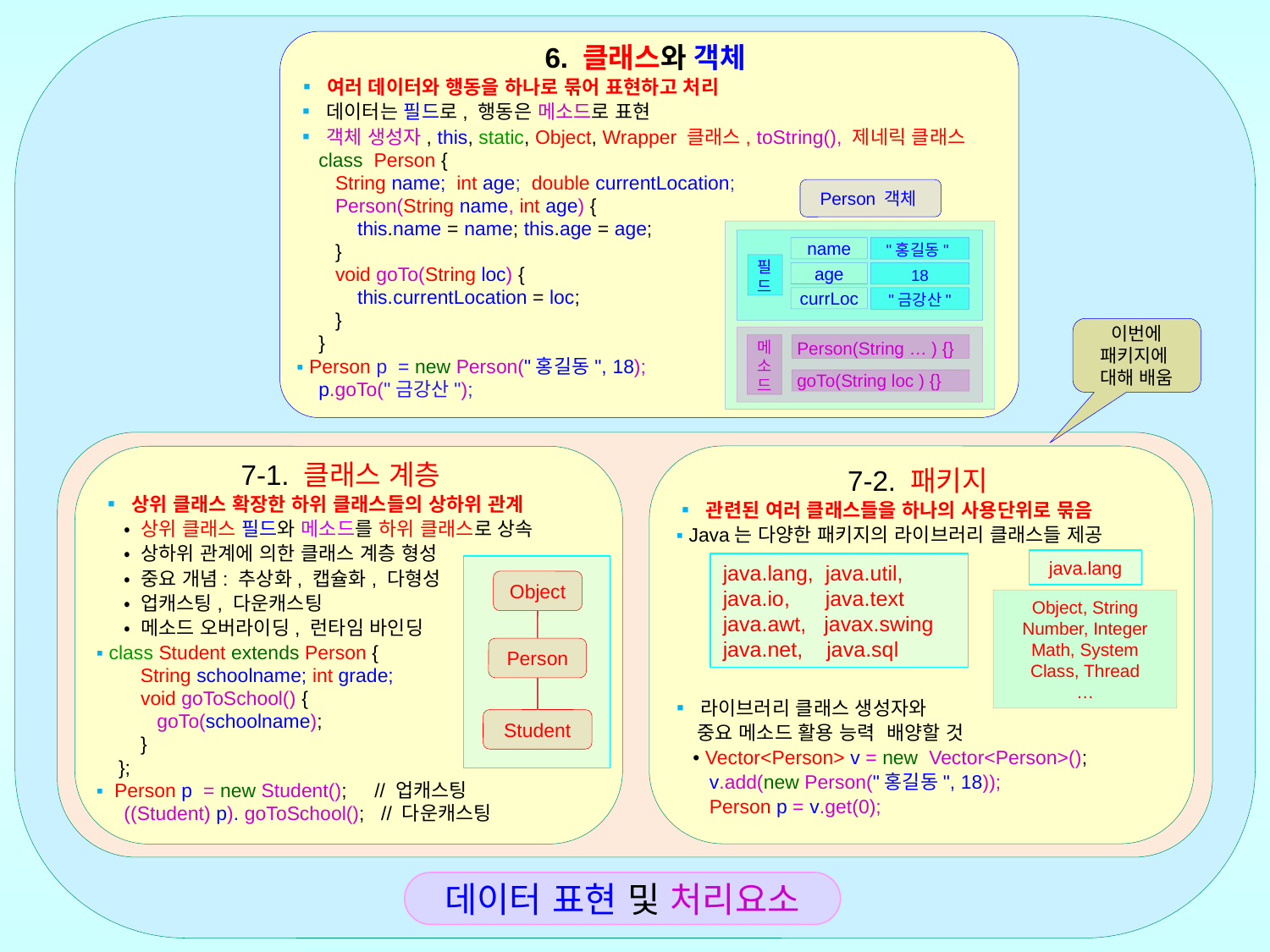

6. 클래스와 객체
 ▪ 여러 데이터와 행동을 하나로 묶어 표현하고 처리
 ▪ 데이터는 필드로, 행동은 메소드로 표현
 ▪ 객체 생성자, this, static, Object, Wrapper 클래스, toString(), 제네릭 클래스
     class  Person {
        String name;  int age;  double currentLocation;
        Person(String name, int age) {
            this.name = name; this.age = age;
        }
        void goTo(String loc) {
            this.currentLocation = loc;
        }
     }
 ▪ Person p  = new Person("홍길동", 18);
     p.goTo("금강산");
Person 객체

name
"홍길동"
필
드
age
18
currLoc
"금강산"
이번에
패키지에
대해 배움

메
소
드
 Person(String … ) {}
 goTo(String loc ) {}

7-2. 패키지
 ▪ 관련된 여러 클래스들을 하나의 사용단위로 묶음
 ▪ Java는 다양한 패키지의 라이브러리 클래스들 제공

▪ 라이브러리 클래스 생성자와
    중요 메소드 활용 능력  배양할 것
    • Vector<Person> v = new  Vector<Person>();
       v.add(new Person("홍길동", 18));
       Person p = v.get(0);
7-1. 클래스 계층
 ▪ 상위 클래스 확장한 하위 클래스들의 상하위 관계
     • 상위 클래스 필드와 메소드를 하위 클래스로 상속
     • 상하위 관계에 의한 클래스 계층 형성
     • 중요 개념: 추상화, 캡슐화, 다형성
     • 업캐스팅, 다운캐스팅
     • 메소드 오버라이딩, 런타임 바인딩
▪ class Student extends Person {
        String schoolname; int grade;
        void goToSchool() {
           goTo(schoolname);
        }
    };
▪  Person p  = new Student();     // 업캐스팅
     ((Student) p). goToSchool();   // 다운캐스팅
java.lang
java.lang,  java.util,
java.io,      java.text
java.awt,   javax.swing
java.net,    java.sql

Object
Object, String Number, Integer Math, System Class, Thread
…

Person
Student
데이터 표현 및 처리요소